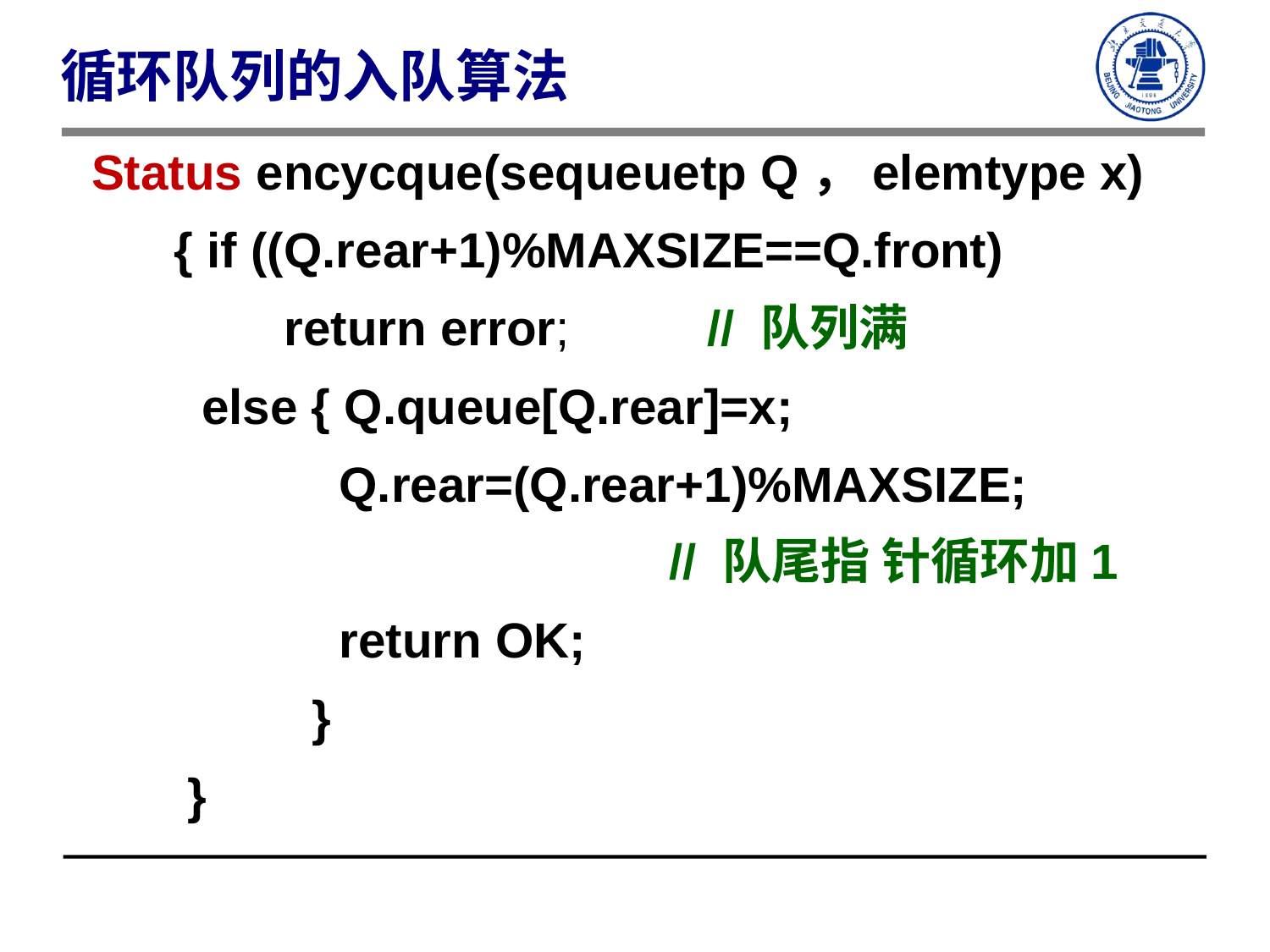

循环队列的入队算法
Status encycque(sequeuetp Q，elemtype x)
      { if ((Q.rear+1)%MAXSIZE==Q.front)
              return error;          // 队列满
        else { Q.queue[Q.rear]=x;
                  Q.rear=(Q.rear+1)%MAXSIZE;
                                          // 队尾指 针循环加1
                  return OK;
                }
       }